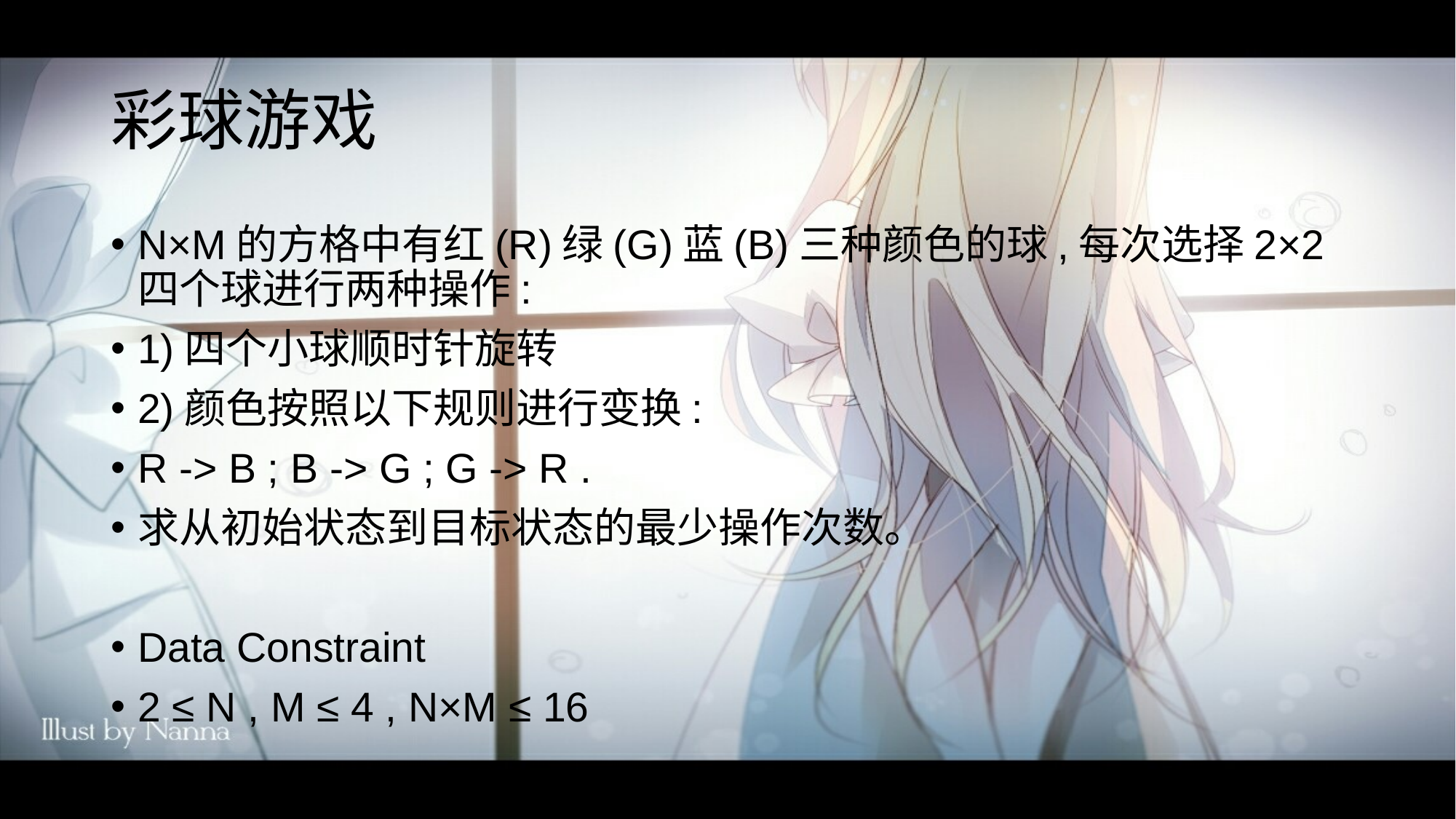

# 彩球游戏
N×M的方格中有红(R)绿(G)蓝(B)三种颜色的球,每次选择2×2四个球进行两种操作:
1)四个小球顺时针旋转
2)颜色按照以下规则进行变换:
R -> B ; B -> G ; G -> R .
求从初始状态到目标状态的最少操作次数。

Data Constraint
2 ≤ N , M ≤ 4 , N×M ≤ 16